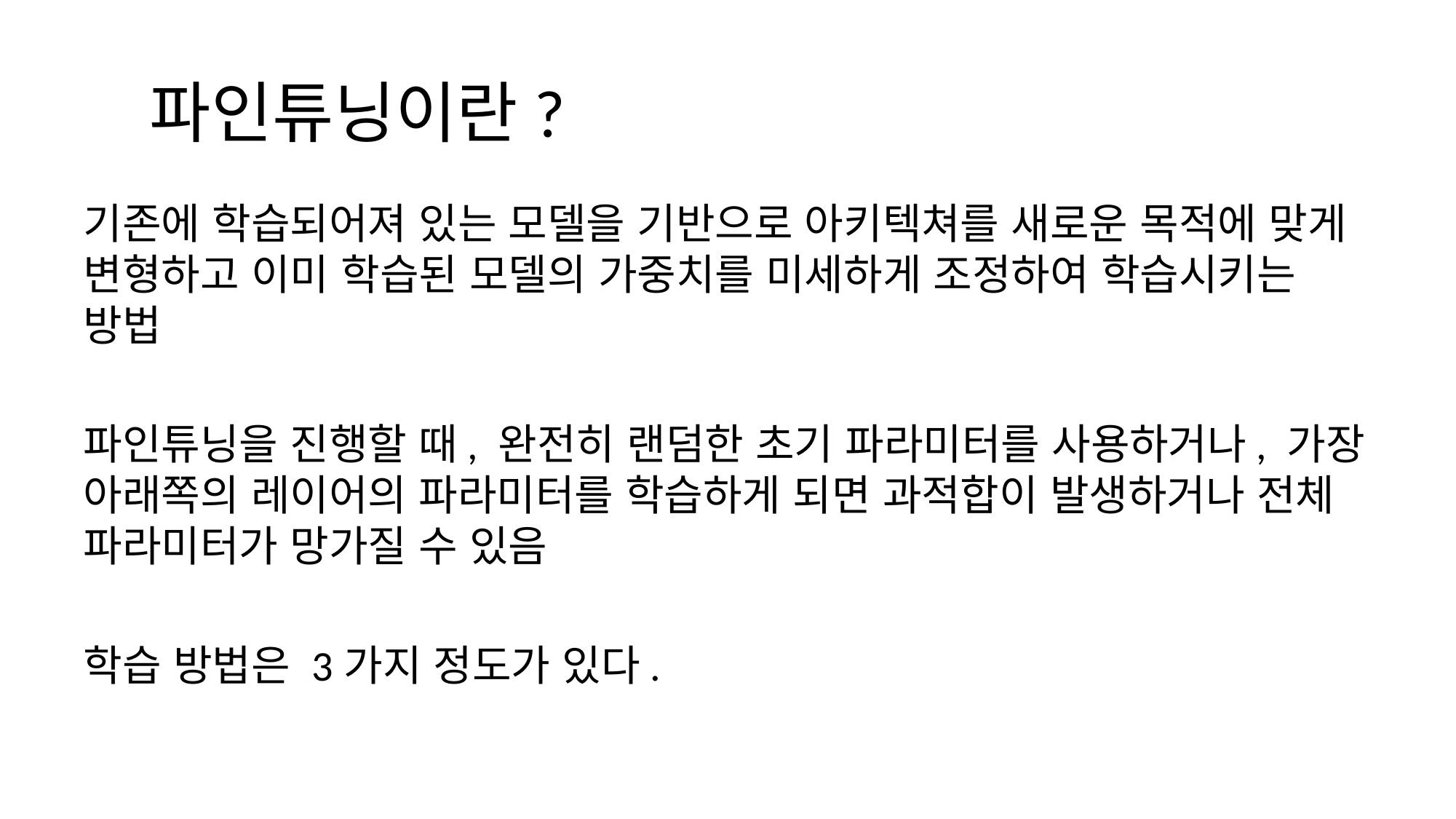

# 파인튜닝이란?
기존에 학습되어져 있는 모델을 기반으로 아키텍쳐를 새로운 목적에 맞게 변형하고 이미 학습된 모델의 가중치를 미세하게 조정하여 학습시키는 방법

파인튜닝을 진행할 때, 완전히 랜덤한 초기 파라미터를 사용하거나, 가장 아래쪽의 레이어의 파라미터를 학습하게 되면 과적합이 발생하거나 전체 파라미터가 망가질 수 있음

학습 방법은 3가지 정도가 있다.